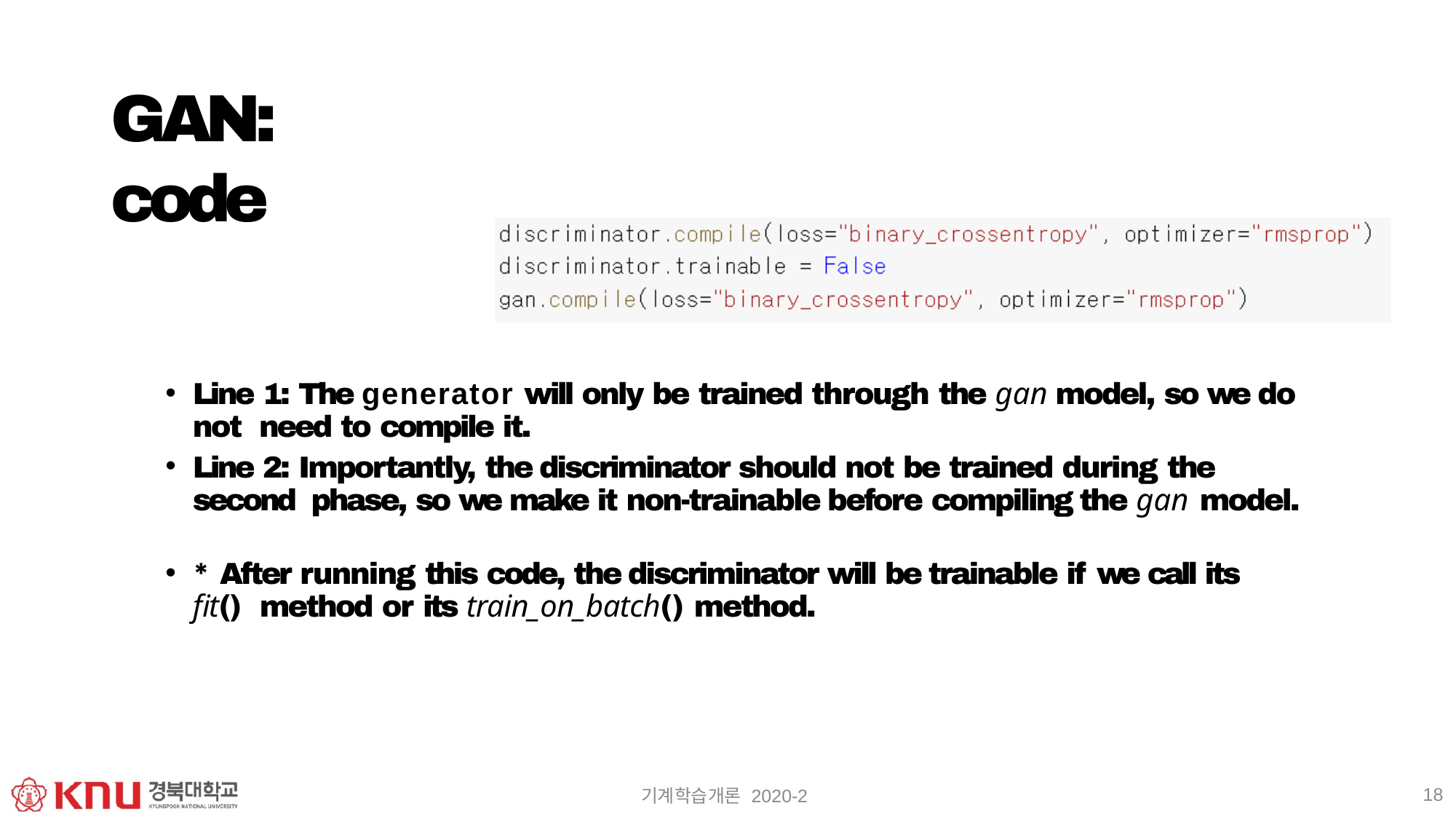

# GAN: code

Line 1: The generator will only be trained through the gan model, so we do not  need to compile it.
Line 2: Importantly, the discriminator should not be trained during the second  phase, so we make it non-trainable before compiling the gan model.

* After running this code, the discriminator will be trainable if we call its fit()  method or its train_on_batch() method.
18
기계학습개론 2020-2